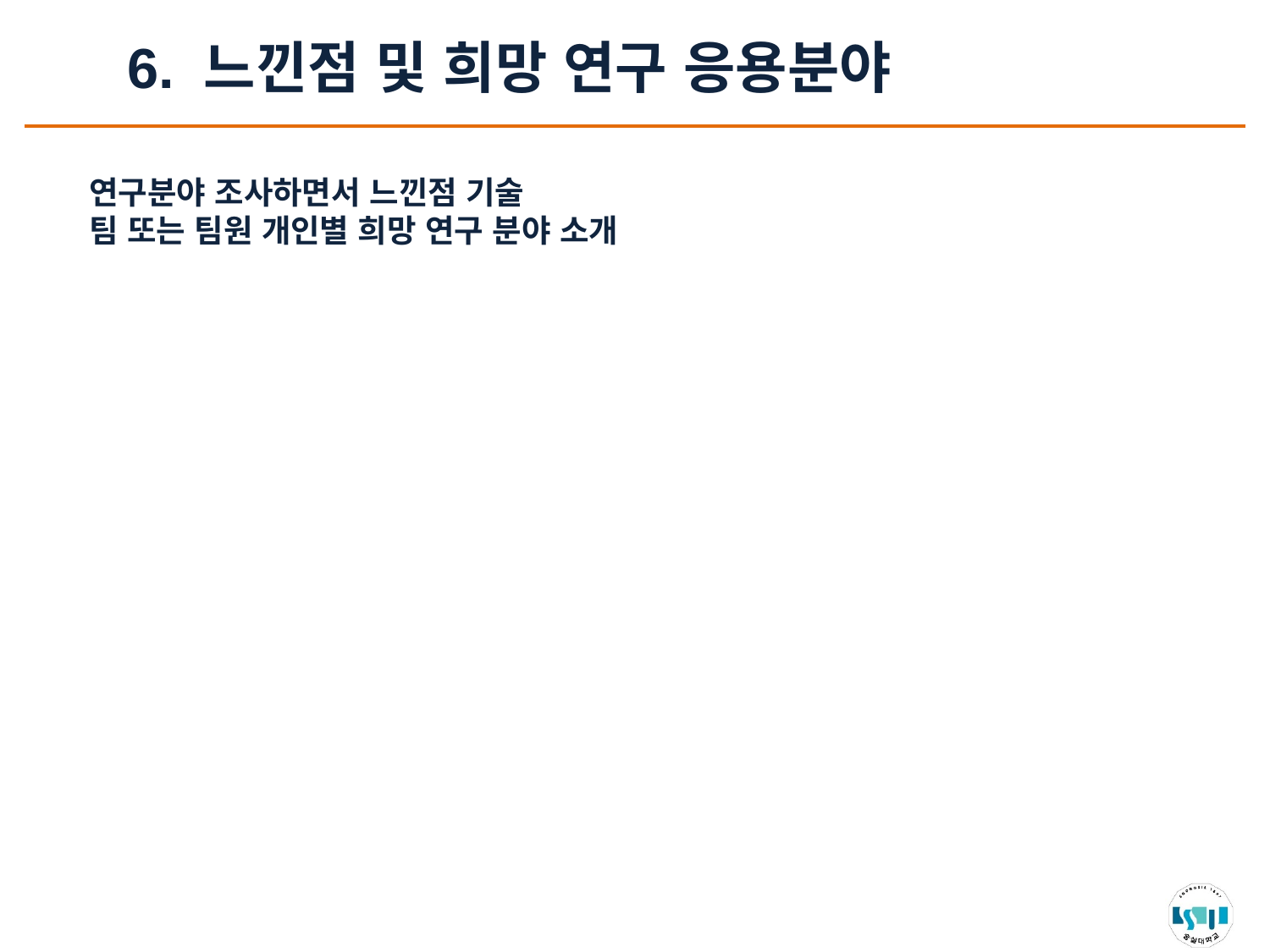

6. 느낀점 및 희망 연구 응용분야
연구분야 조사하면서 느낀점 기술
팀 또는 팀원 개인별 희망 연구 분야 소개